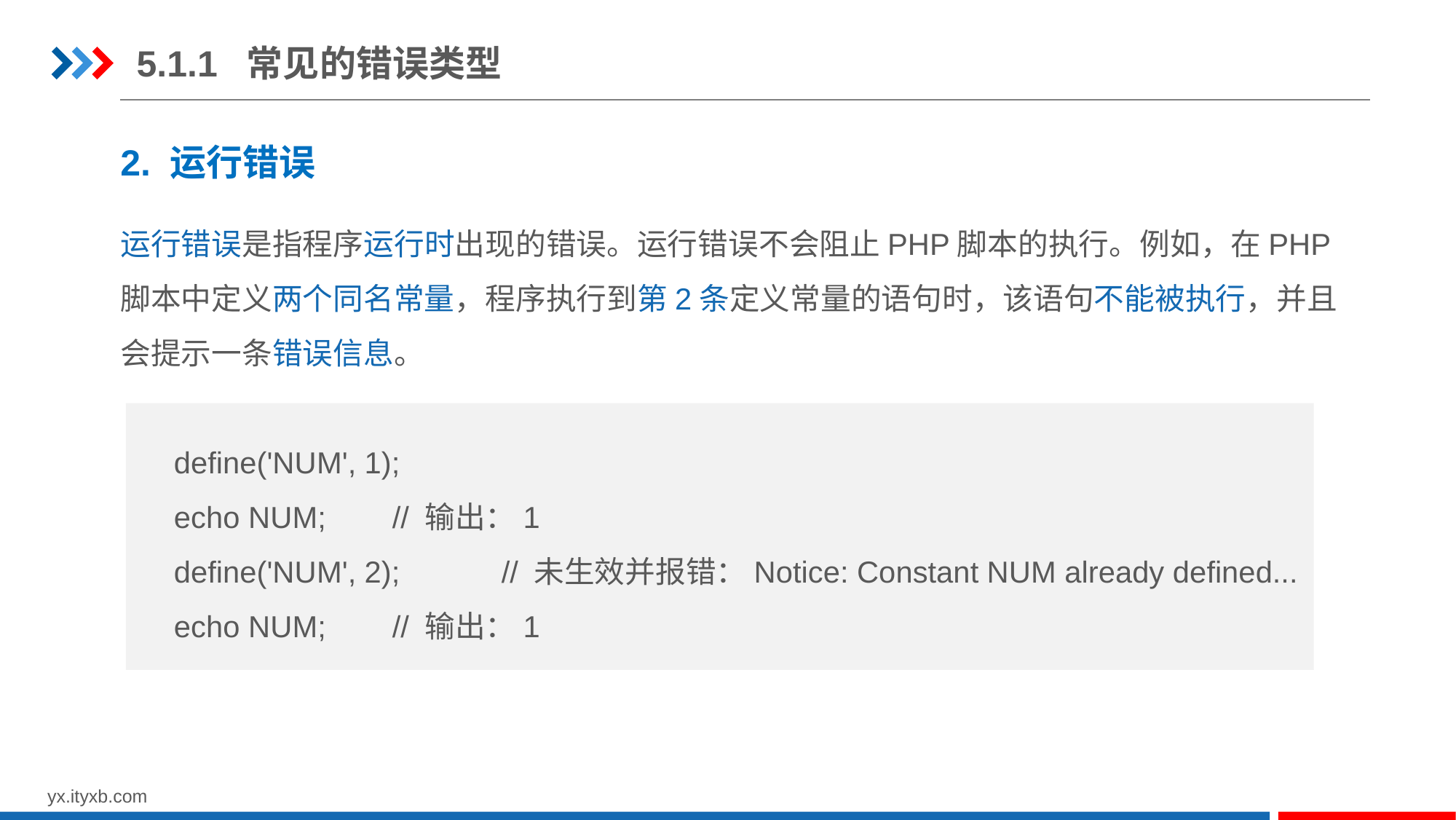

5.1.1  常见的错误类型
2. 运行错误
运行错误是指程序运行时出现的错误。运行错误不会阻止PHP脚本的执行。例如，在PHP脚本中定义两个同名常量，程序执行到第2条定义常量的语句时，该语句不能被执行，并且会提示一条错误信息。

define('NUM', 1);
echo NUM;	// 输出：1
define('NUM', 2);	// 未生效并报错：Notice: Constant NUM already defined...
echo NUM;	// 输出：1